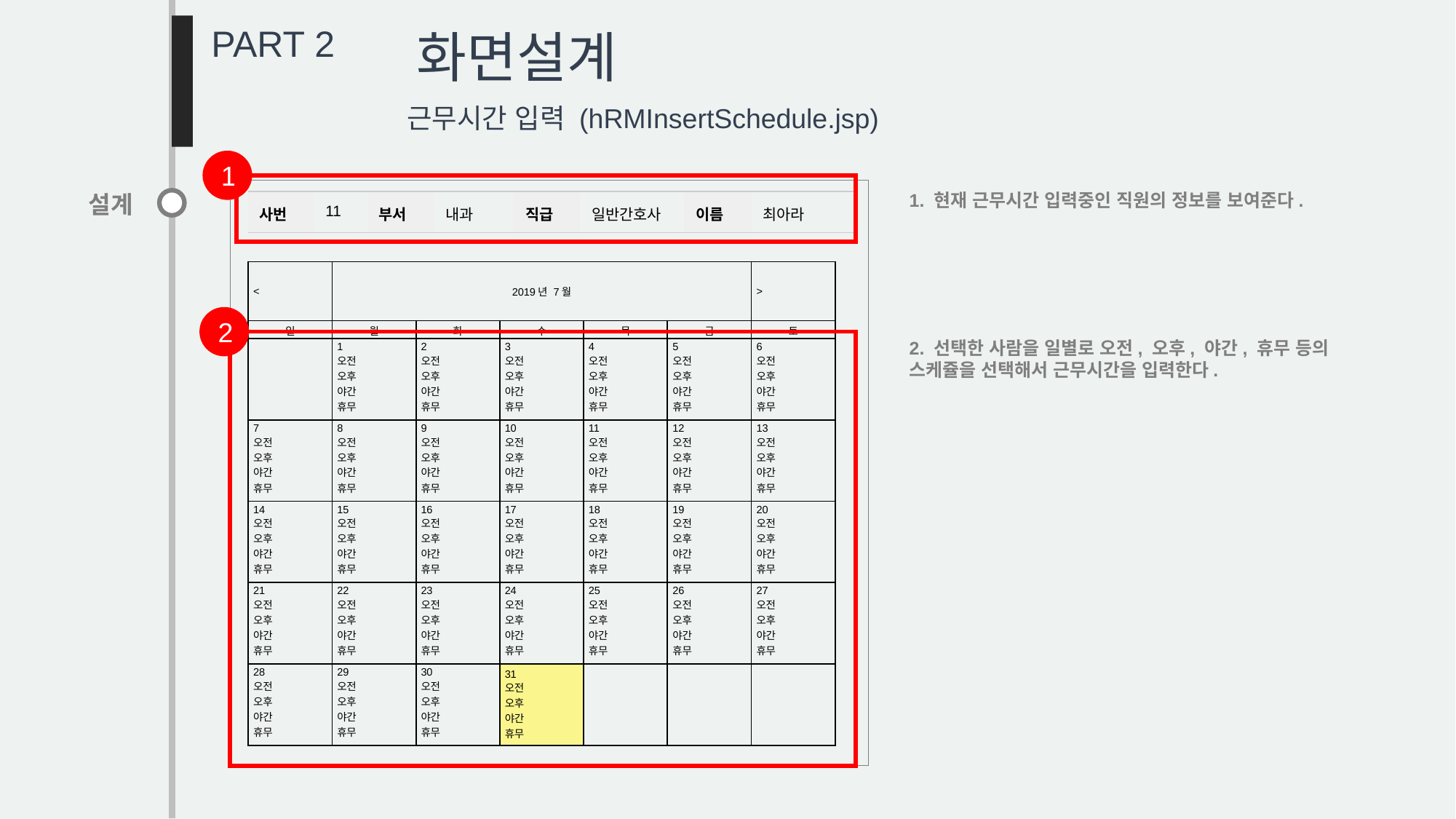

PART 2
화면설계
근무시간 입력 (hRMInsertSchedule.jsp)
1

설계
1. 현재 근무시간 입력중인 직원의 정보를 보여준다.

| 사번 | 11 | 부서 | 내과 | 직급 | 일반간호사 | 이름 | 최아라 |
| --- | --- | --- | --- | --- | --- | --- | --- |
| < | 2019년 7월 |  |  |  |  | > |
| --- | --- | --- | --- | --- | --- | --- |
| 일 | 월 | 화 | 수 | 목 | 금 | 토 |
|  | 1 오전 오후 야간 휴무 | 2 오전 오후 야간 휴무 | 3 오전 오후 야간 휴무 | 4 오전 오후 야간 휴무 | 5 오전 오후 야간 휴무 | 6 오전 오후 야간 휴무 |
| 7 오전 오후 야간 휴무 | 8 오전 오후 야간 휴무 | 9 오전 오후 야간 휴무 | 10 오전 오후 야간 휴무 | 11 오전 오후 야간 휴무 | 12 오전 오후 야간 휴무 | 13 오전 오후 야간 휴무 |
| 14 오전 오후 야간 휴무 | 15 오전 오후 야간 휴무 | 16 오전 오후 야간 휴무 | 17 오전 오후 야간 휴무 | 18 오전 오후 야간 휴무 | 19 오전 오후 야간 휴무 | 20 오전 오후 야간 휴무 |
| 21 오전 오후 야간 휴무 | 22 오전 오후 야간 휴무 | 23 오전 오후 야간 휴무 | 24 오전 오후 야간 휴무 | 25 오전 오후 야간 휴무 | 26 오전 오후 야간 휴무 | 27 오전 오후 야간 휴무 |
| 28 오전 오후 야간 휴무 | 29 오전 오후 야간 휴무 | 30 오전 오후 야간 휴무 | 31 오전 오후 야간 휴무 |  |  |  |
2

2. 선택한 사람을 일별로 오전, 오후, 야간, 휴무 등의 스케쥴을 선택해서 근무시간을 입력한다.